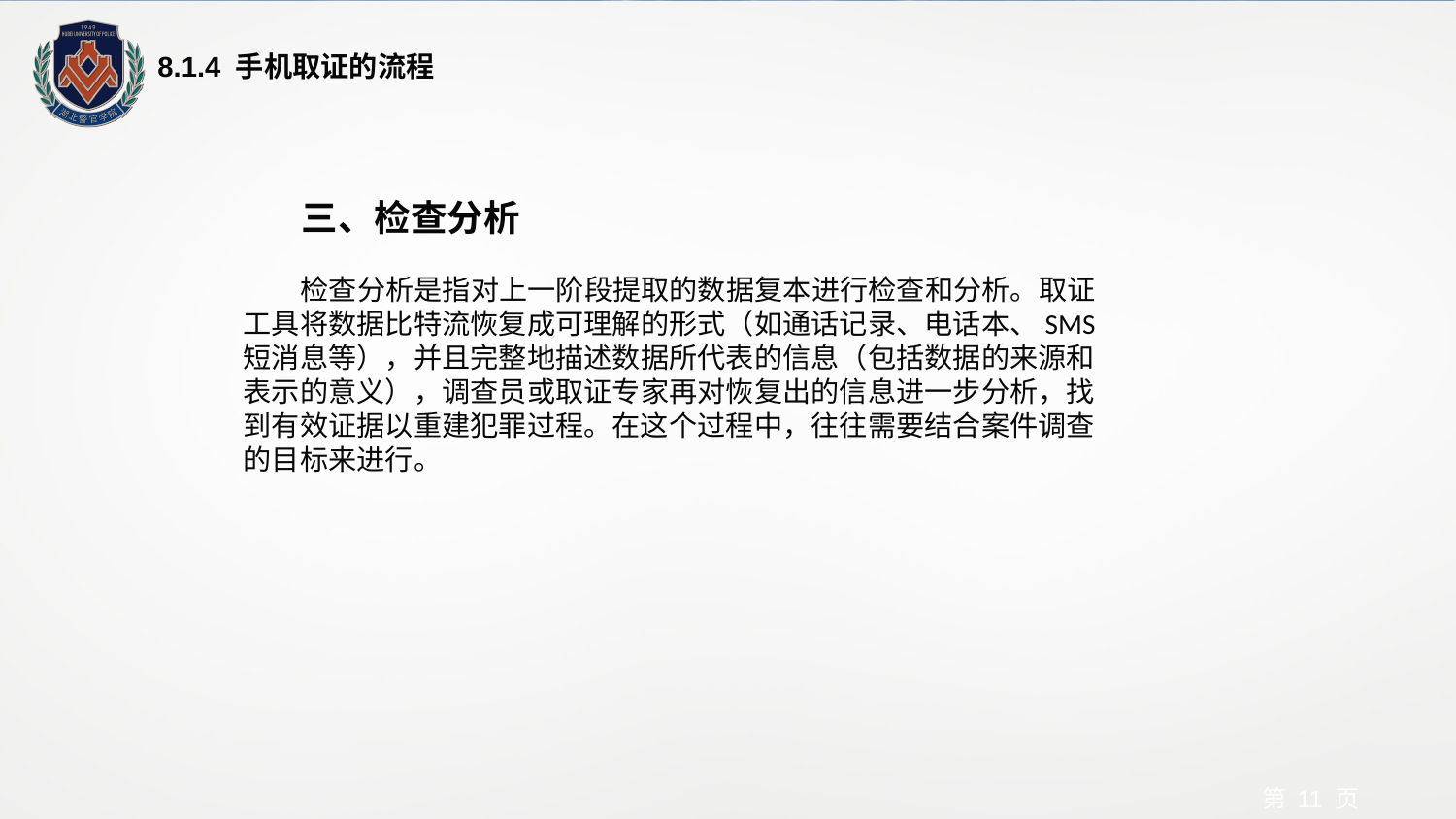

8.1.4 手机取证的流程
      三、检查分析

        检查分析是指对上一阶段提取的数据复本进行检查和分析。取证工具将数据比特流恢复成可理解的形式（如通话记录、电话本、SMS短消息等），并且完整地描述数据所代表的信息（包括数据的来源和表示的意义），调查员或取证专家再对恢复出的信息进一步分析，找到有效证据以重建犯罪过程。在这个过程中，往往需要结合案件调查的目标来进行。